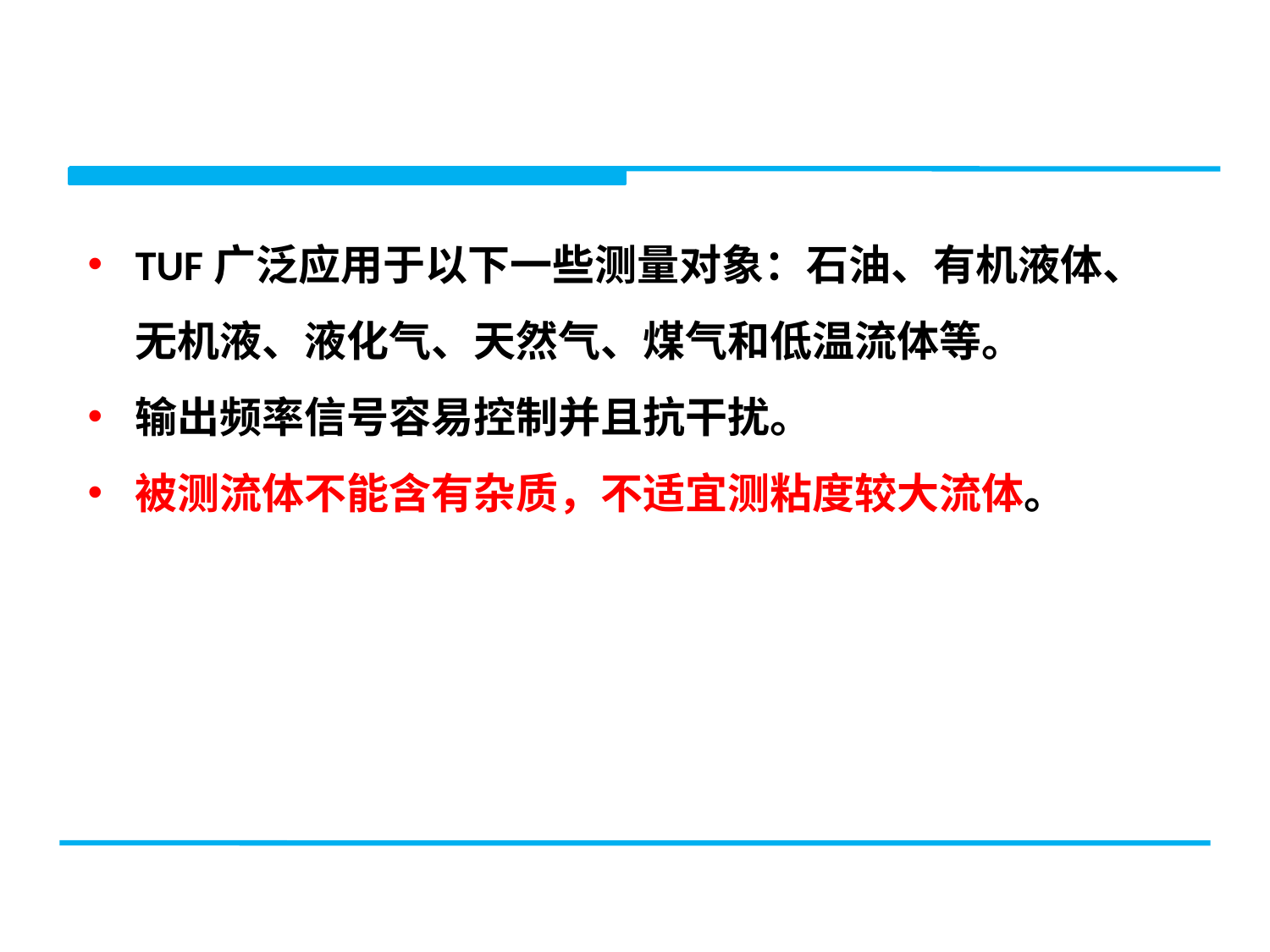

TUF广泛应用于以下一些测量对象：石油、有机液体、无机液、液化气、天然气、煤气和低温流体等。
输出频率信号容易控制并且抗干扰。
被测流体不能含有杂质，不适宜测粘度较大流体。